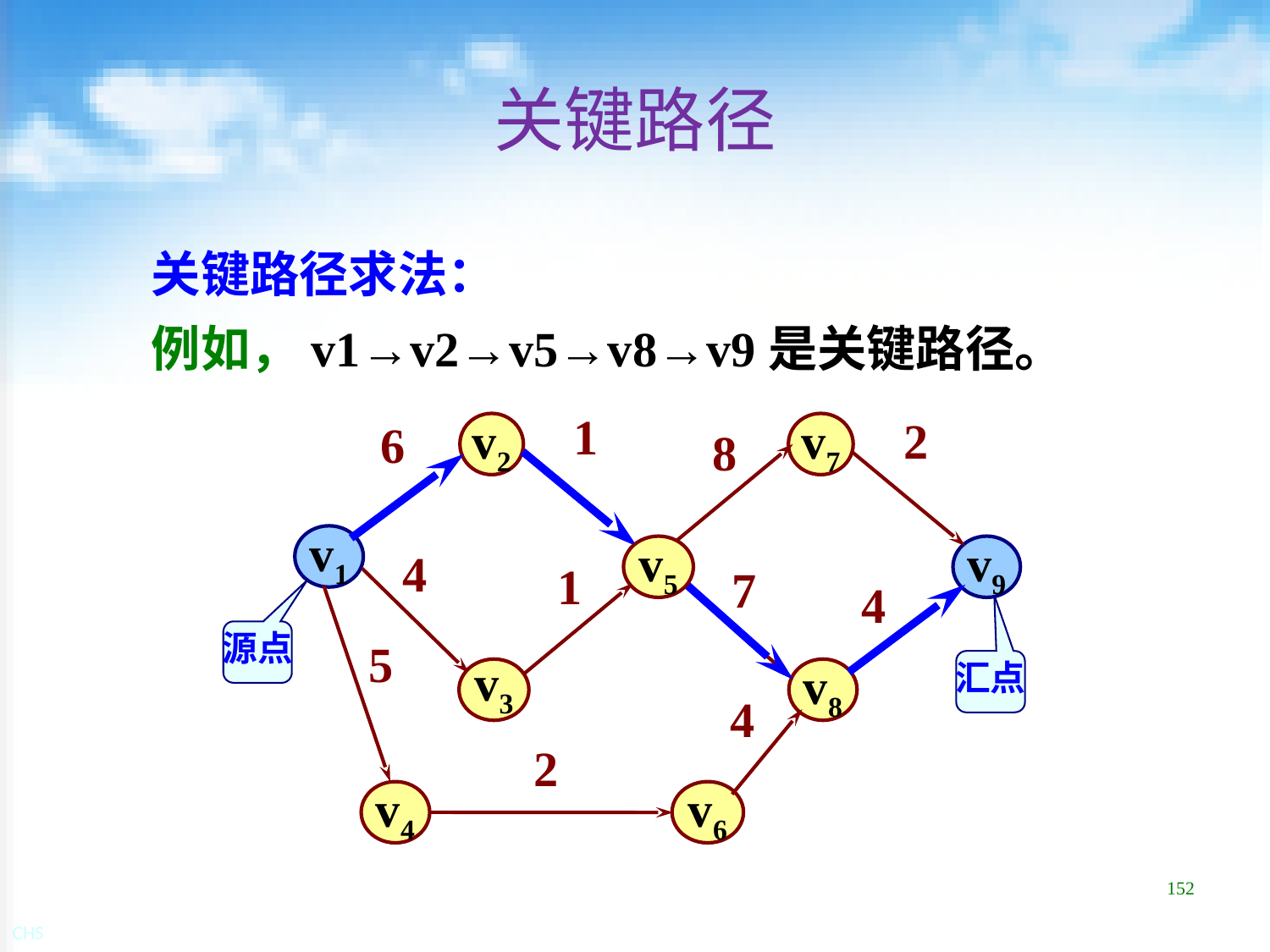

# 关键路径
关键路径求法：
例如，v1→v2→v5→v8→v9是关键路径。
1
v2
v7
2
6
8

v1
v5
v9
4
1
7

4

源点
5
汇点
v3
v8
4

2
v4
v6

152